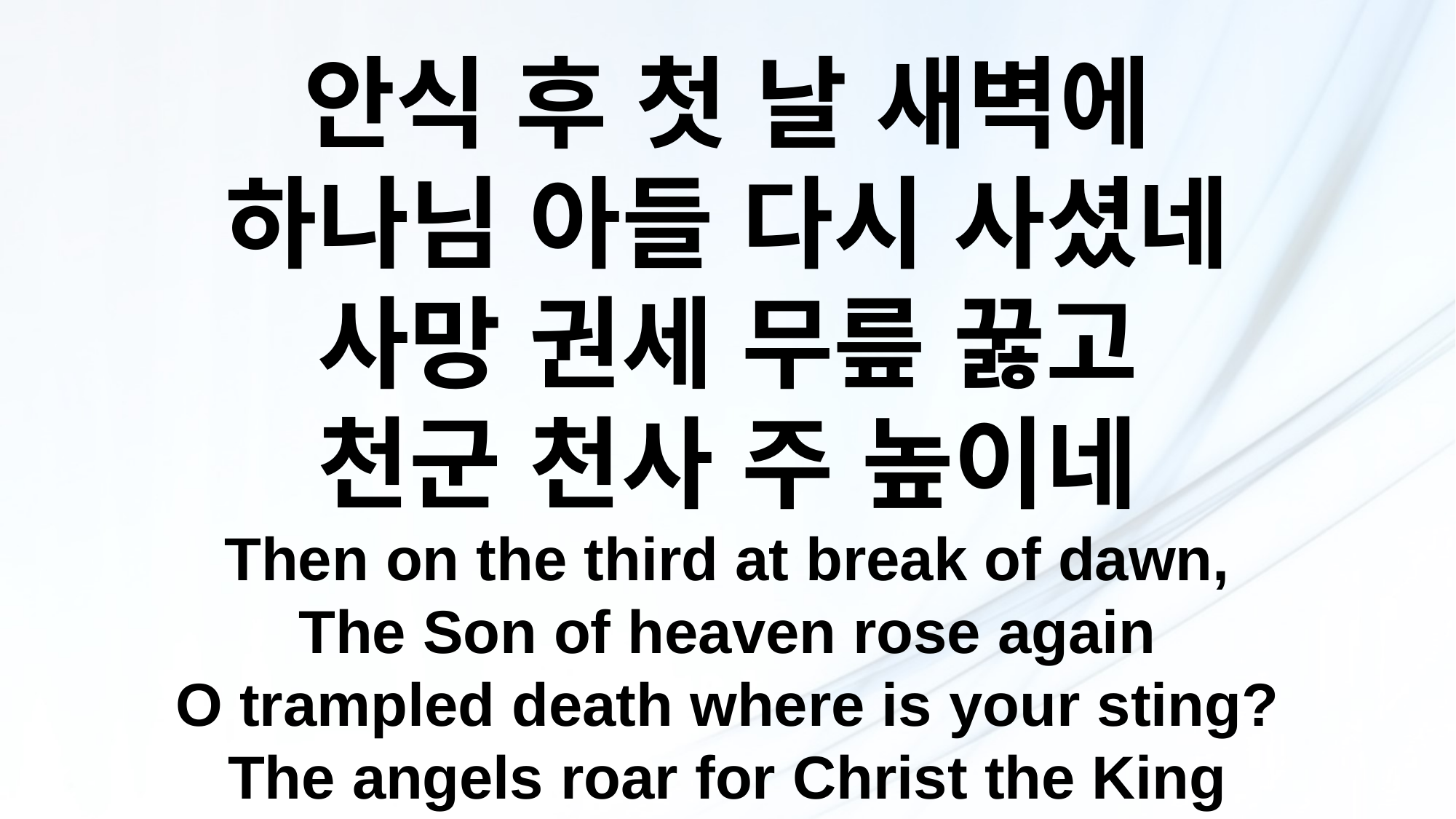

안식 후 첫 날 새벽에
하나님 아들 다시 사셨네
사망 권세 무릎 꿇고
천군 천사 주 높이네
Then on the third at break of dawn,
The Son of heaven rose again
O trampled death where is your sting?
The angels roar for Christ the King